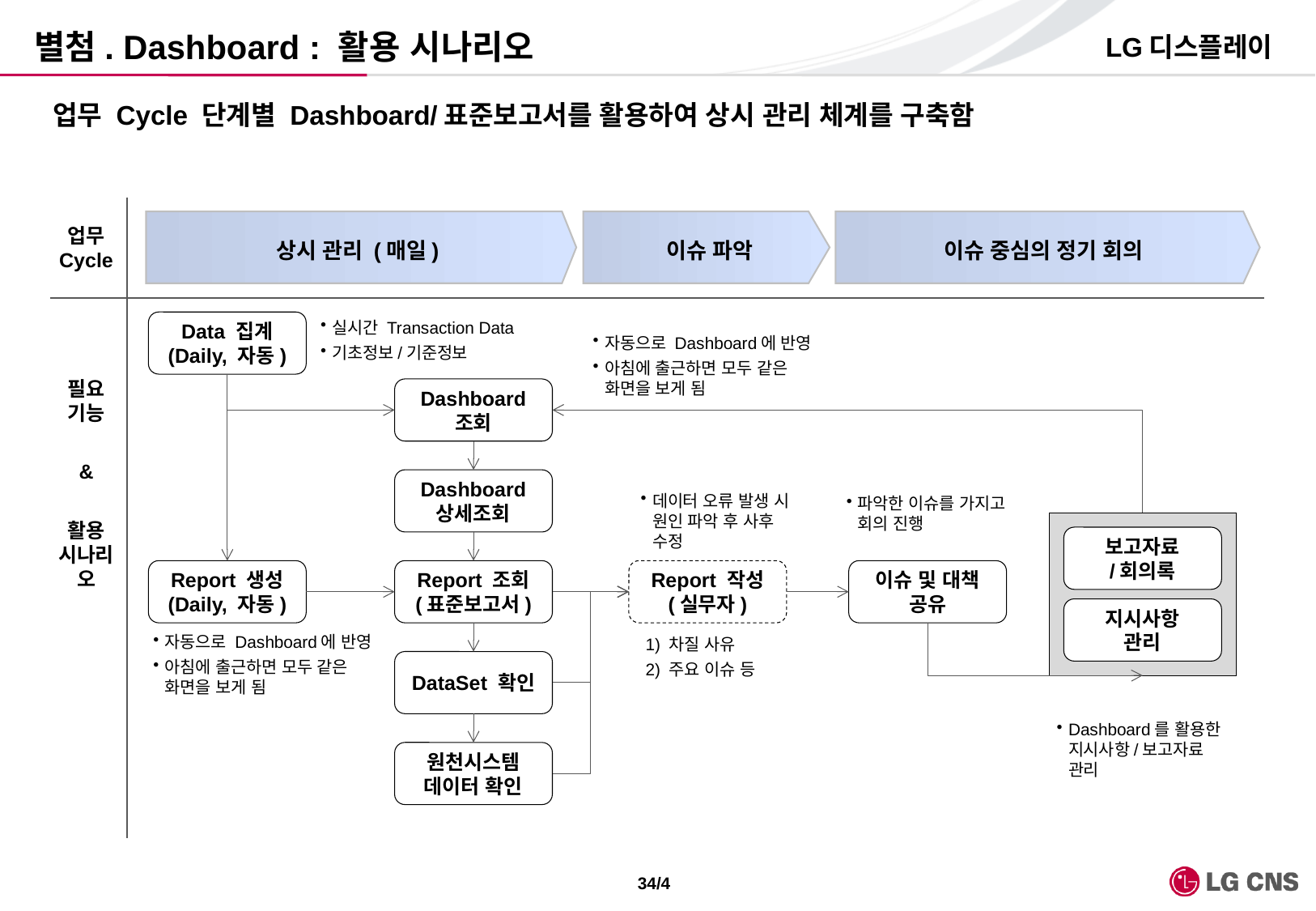

# 별첨. Dashboard : 활용 시나리오
LG디스플레이

업무 Cycle 단계별 Dashboard/표준보고서를 활용하여 상시 관리 체계를 구축함
상시 관리 (매일)
  이슈 파악
이슈 중심의 정기 회의
업무 Cycle
실시간 Transaction Data
기초정보/기준정보
Data 집계
(Daily, 자동)
자동으로 Dashboard에 반영
아침에 출근하면 모두 같은 화면을 보게 됨
필요 기능

&

활용 시나리오
Dashboard 조회
Dashboard 상세조회
데이터 오류 발생 시 원인 파악 후 사후 수정
파악한 이슈를 가지고 회의 진행

보고자료
/회의록
Report 생성
(Daily, 자동)
Report 조회 (표준보고서)
Report 작성 (실무자)
이슈 및 대책 공유
지시사항
관리
자동으로 Dashboard에 반영
아침에 출근하면 모두 같은 화면을 보게 됨
1) 차질 사유
2) 주요 이슈 등
DataSet 확인
Dashboard를 활용한 지시사항/보고자료 관리
원천시스템 데이터 확인